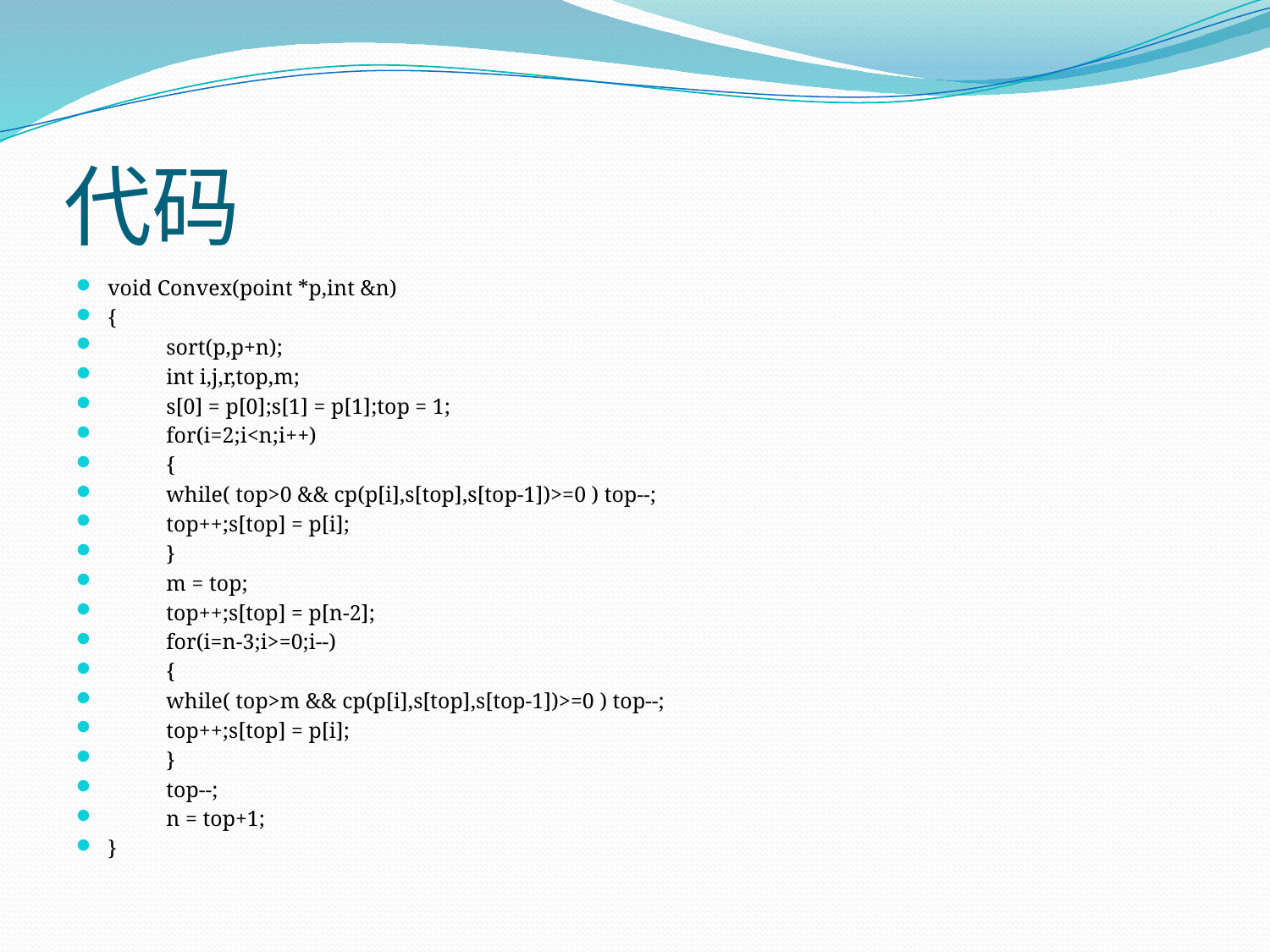

# 代码
void Convex(point *p,int &n)
{
	sort(p,p+n);
	int i,j,r,top,m;
	s[0] = p[0];s[1] = p[1];top = 1;
	for(i=2;i<n;i++)
	{
		while( top>0 && cp(p[i],s[top],s[top-1])>=0 ) top--;
		top++;s[top] = p[i];
	}
	m = top;
	top++;s[top] = p[n-2];
	for(i=n-3;i>=0;i--)
	{
		while( top>m && cp(p[i],s[top],s[top-1])>=0 ) top--;
		top++;s[top] = p[i];
	}
	top--;
	n = top+1;
}